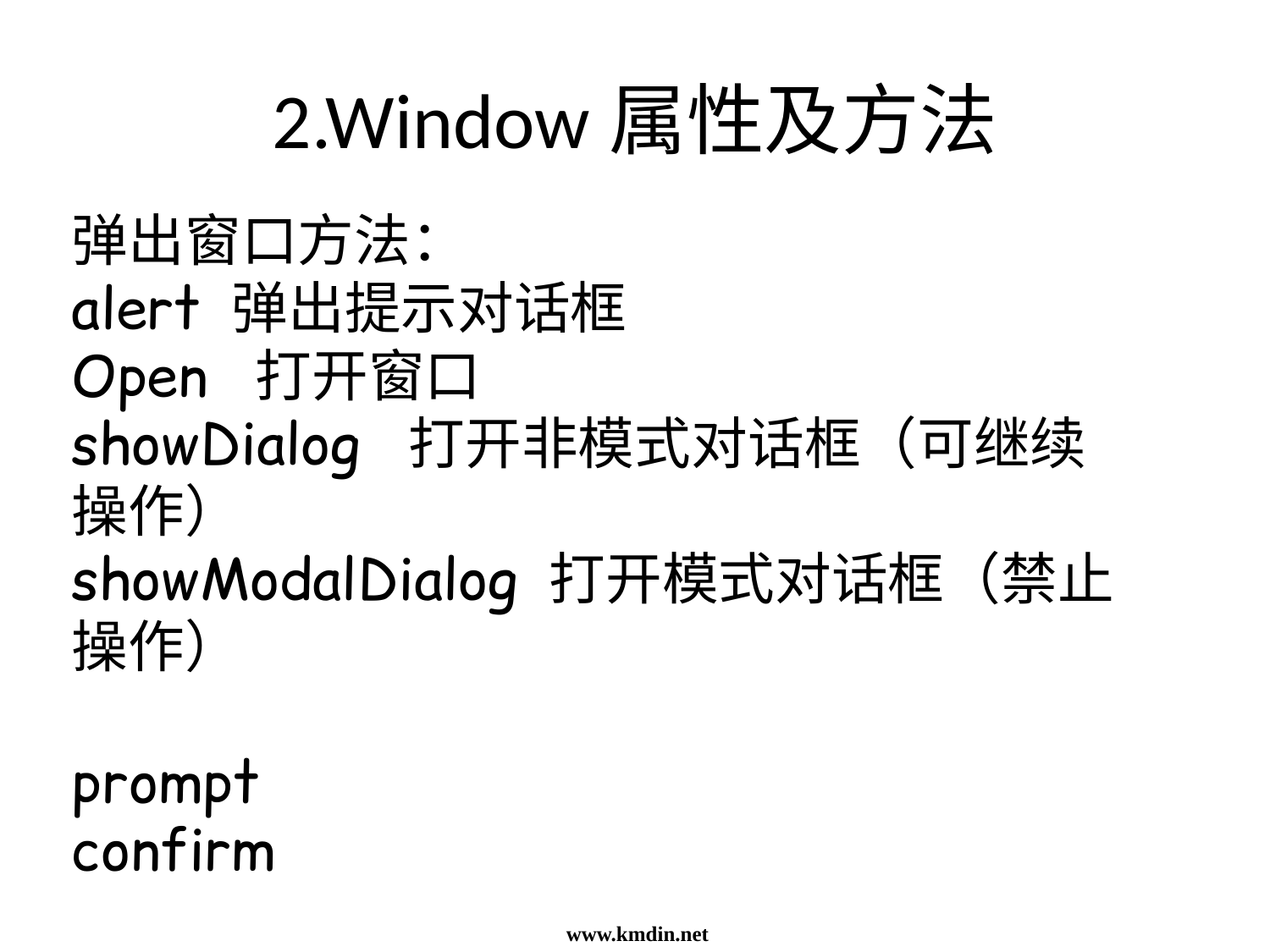

# 2.Window属性及方法
弹出窗口方法：
alert 弹出提示对话框
Open  打开窗口
showDialog  打开非模式对话框（可继续操作）
showModalDialog 打开模式对话框（禁止操作）

prompt
confirm